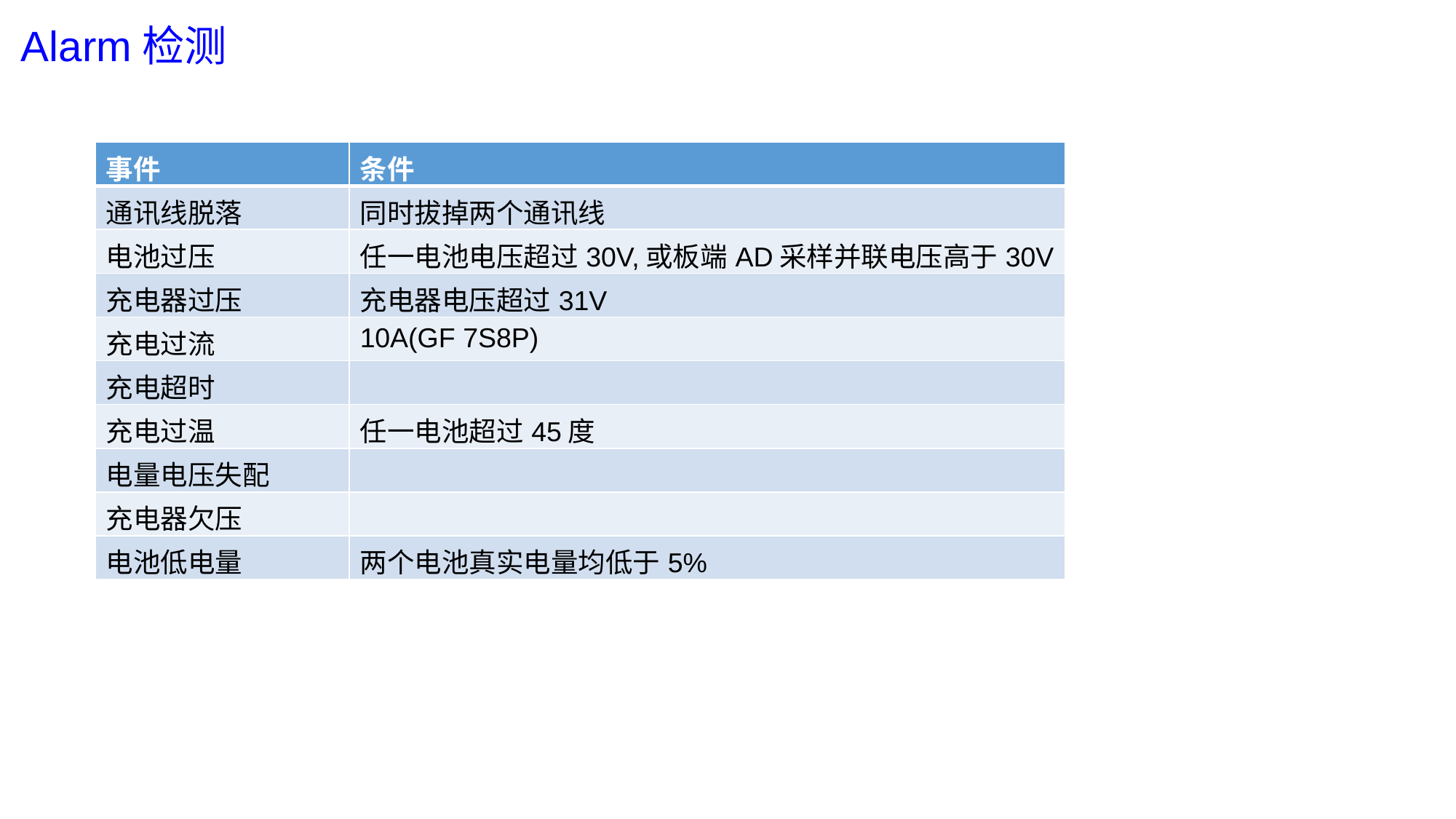

Alarm检测
| 事件 | 条件 |
| --- | --- |
| 通讯线脱落 | 同时拔掉两个通讯线 |
| 电池过压 | 任一电池电压超过30V,或板端AD采样并联电压高于30V |
| 充电器过压 | 充电器电压超过31V |
| 充电过流 | 10A(GF 7S8P) |
| 充电超时 |  |
| 充电过温 | 任一电池超过45度 |
| 电量电压失配 |  |
| 充电器欠压 |  |
| 电池低电量 | 两个电池真实电量均低于5% |